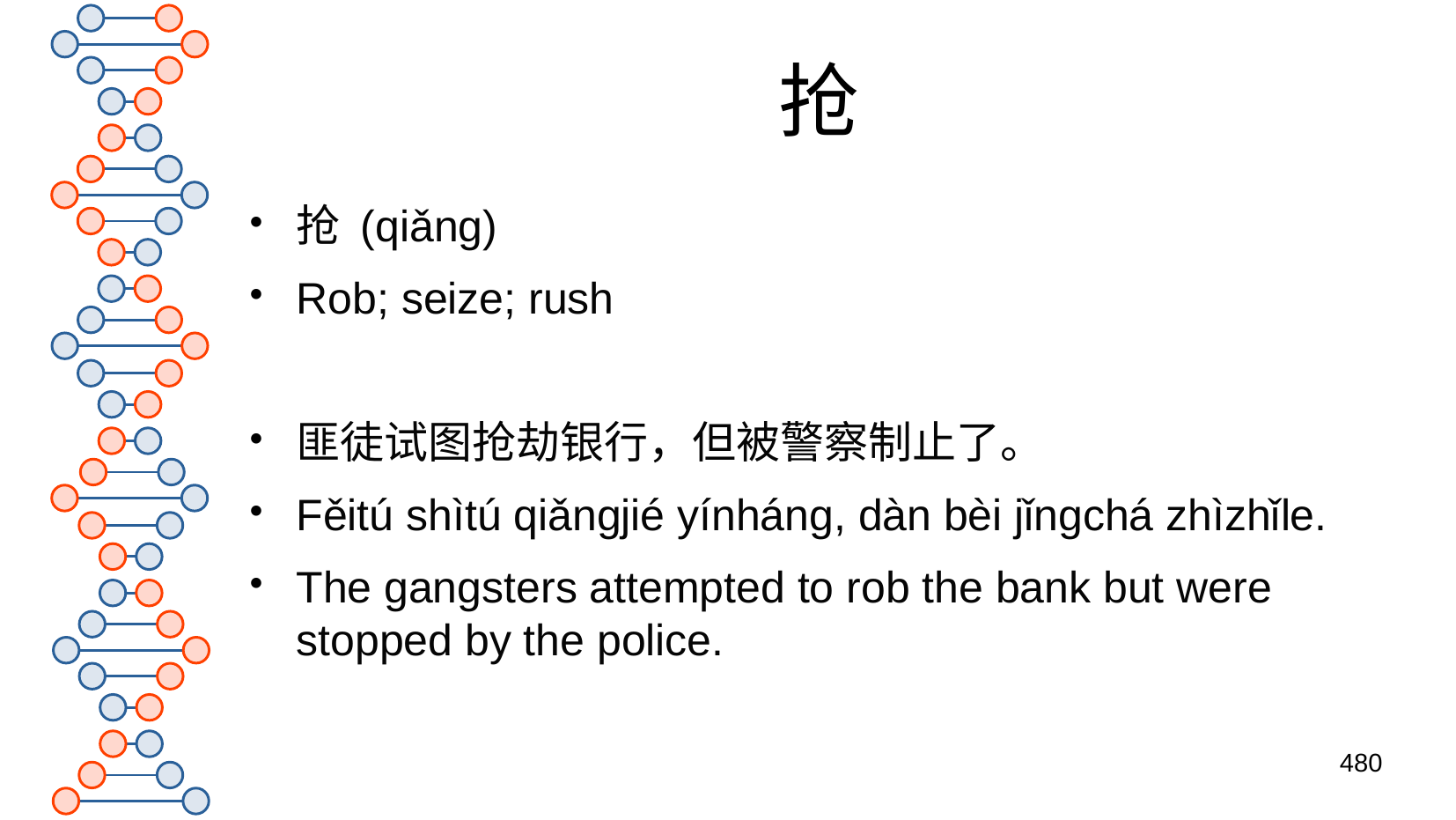

# 抢
抢 (qiǎng)
Rob; seize; rush

匪徒试图抢劫银行，但被警察制止了。
Fěitú shìtú qiǎngjié yínháng, dàn bèi jǐngchá zhìzhǐle.
The gangsters attempted to rob the bank but were stopped by the police.

480